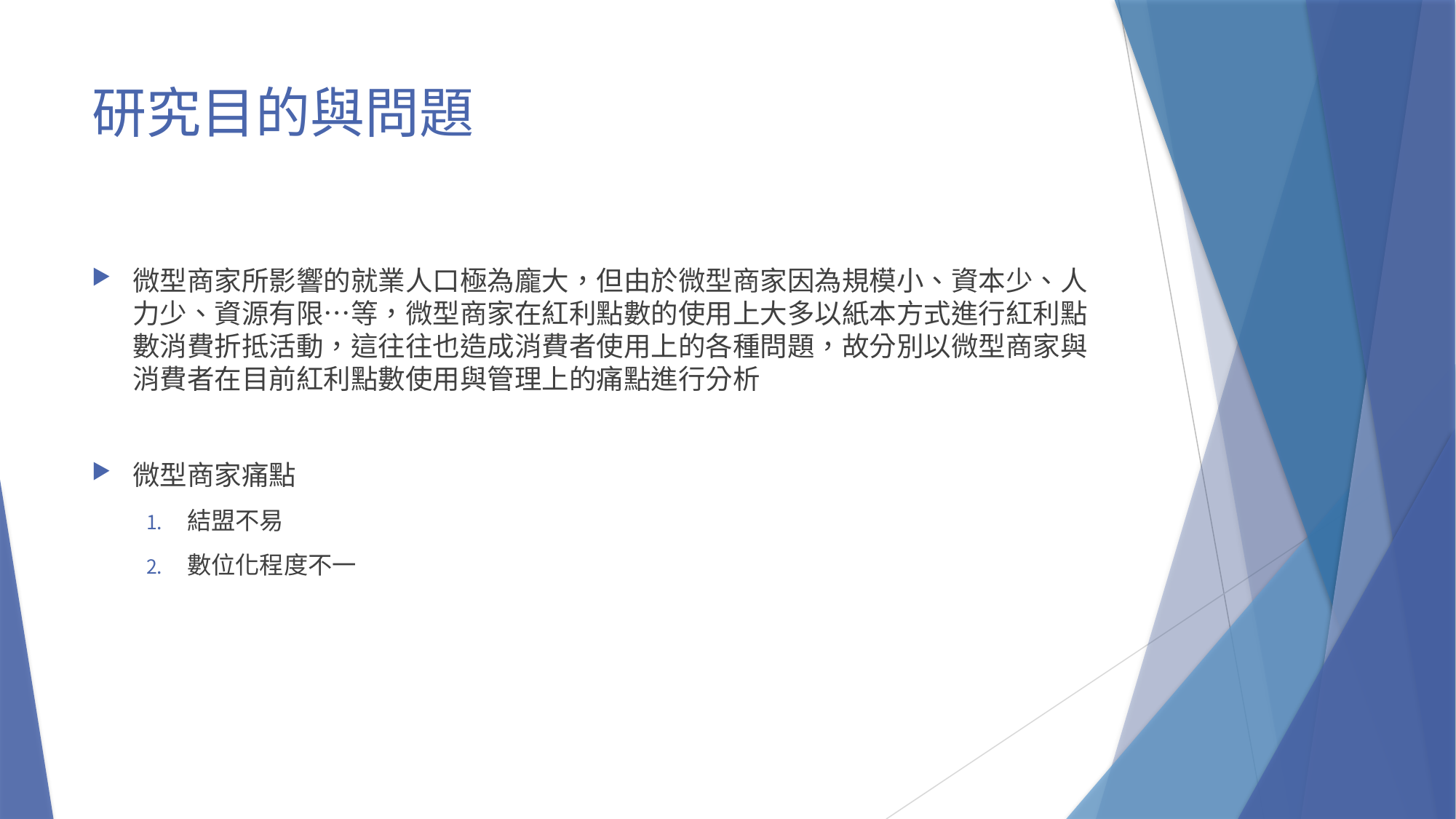

# 研究目的與問題
微型商家所影響的就業人口極為龐大，但由於微型商家因為規模小、資本少、人力少、資源有限…等，微型商家在紅利點數的使用上大多以紙本方式進行紅利點數消費折抵活動，這往往也造成消費者使用上的各種問題，故分別以微型商家與消費者在目前紅利點數使用與管理上的痛點進行分析

微型商家痛點
結盟不易
數位化程度不一